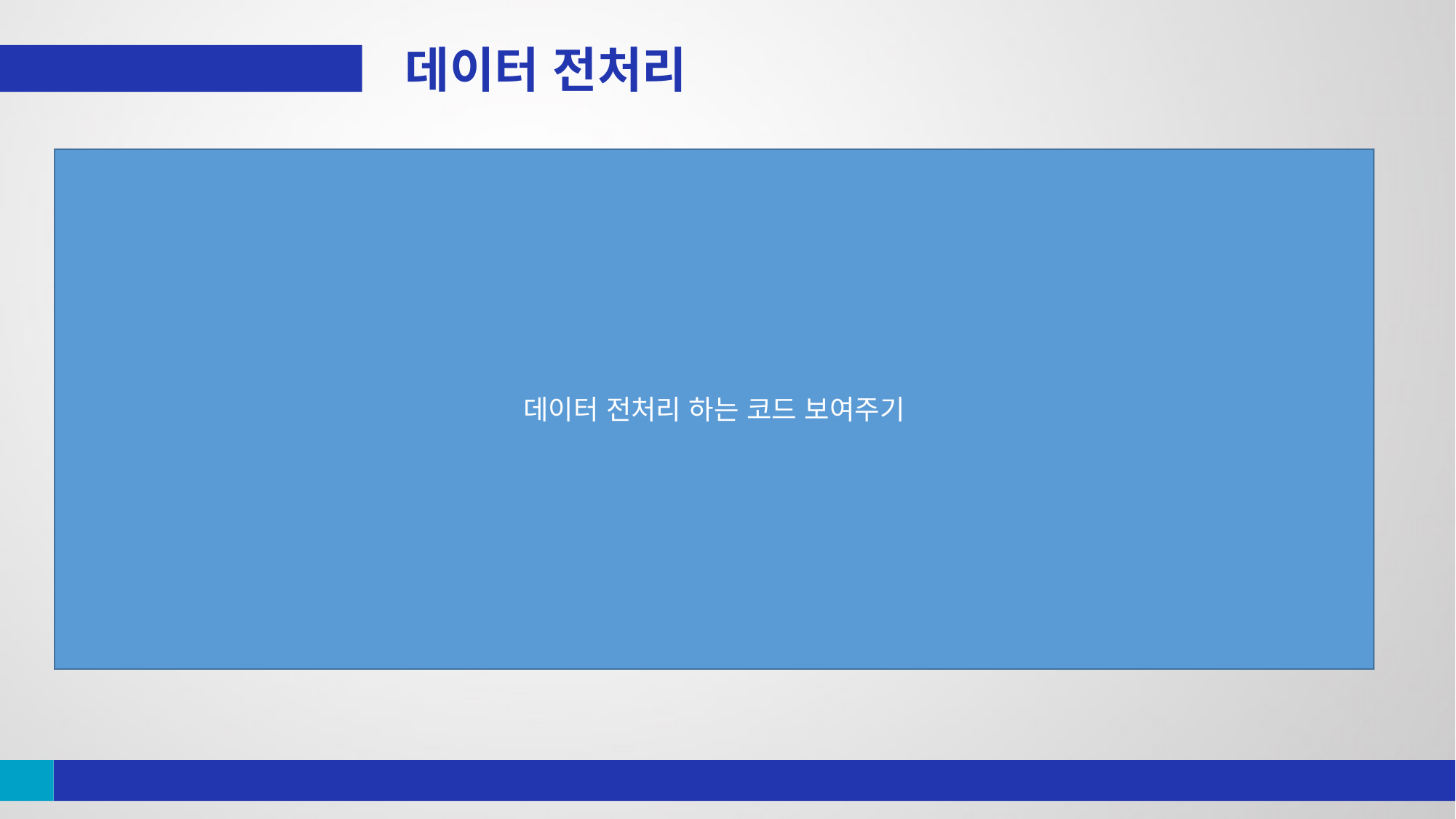

데이터 전처리
SYSTEM
BIGDATA
청년인재

데이터 전처리 하는 코드 보여주기
Team Name

빅데이터 청년인재 일자리 연계사업